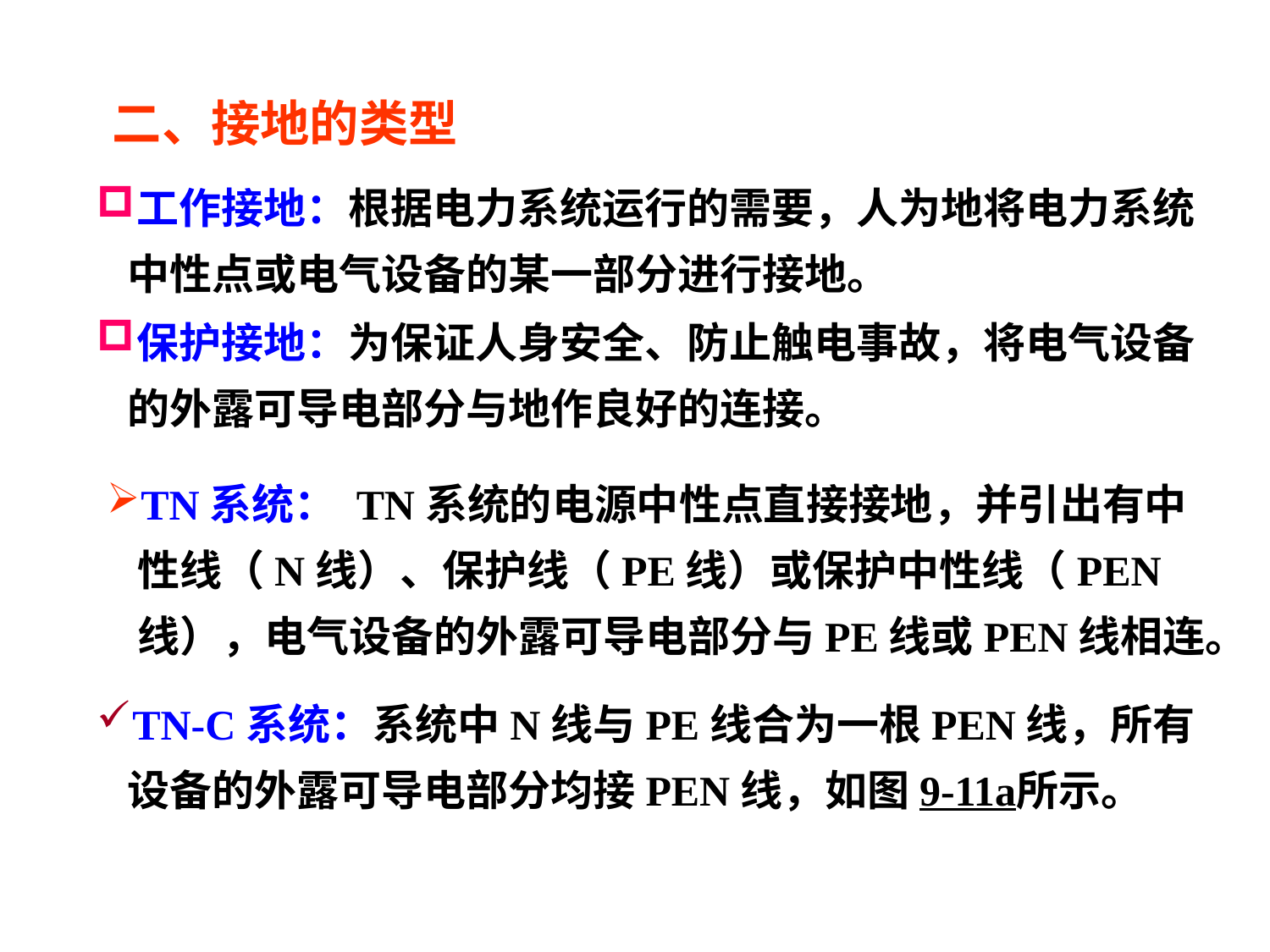

二、接地的类型
工作接地：根据电力系统运行的需要，人为地将电力系统中性点或电气设备的某一部分进行接地。
保护接地：为保证人身安全、防止触电事故，将电气设备的外露可导电部分与地作良好的连接。
TN系统： TN系统的电源中性点直接接地，并引出有中性线（N线）、保护线（PE线）或保护中性线（PEN线），电气设备的外露可导电部分与PE线或PEN线相连。
TN-C系统：系统中N线与PE线合为一根PEN线，所有设备的外露可导电部分均接PEN线，如图9-11a所示。